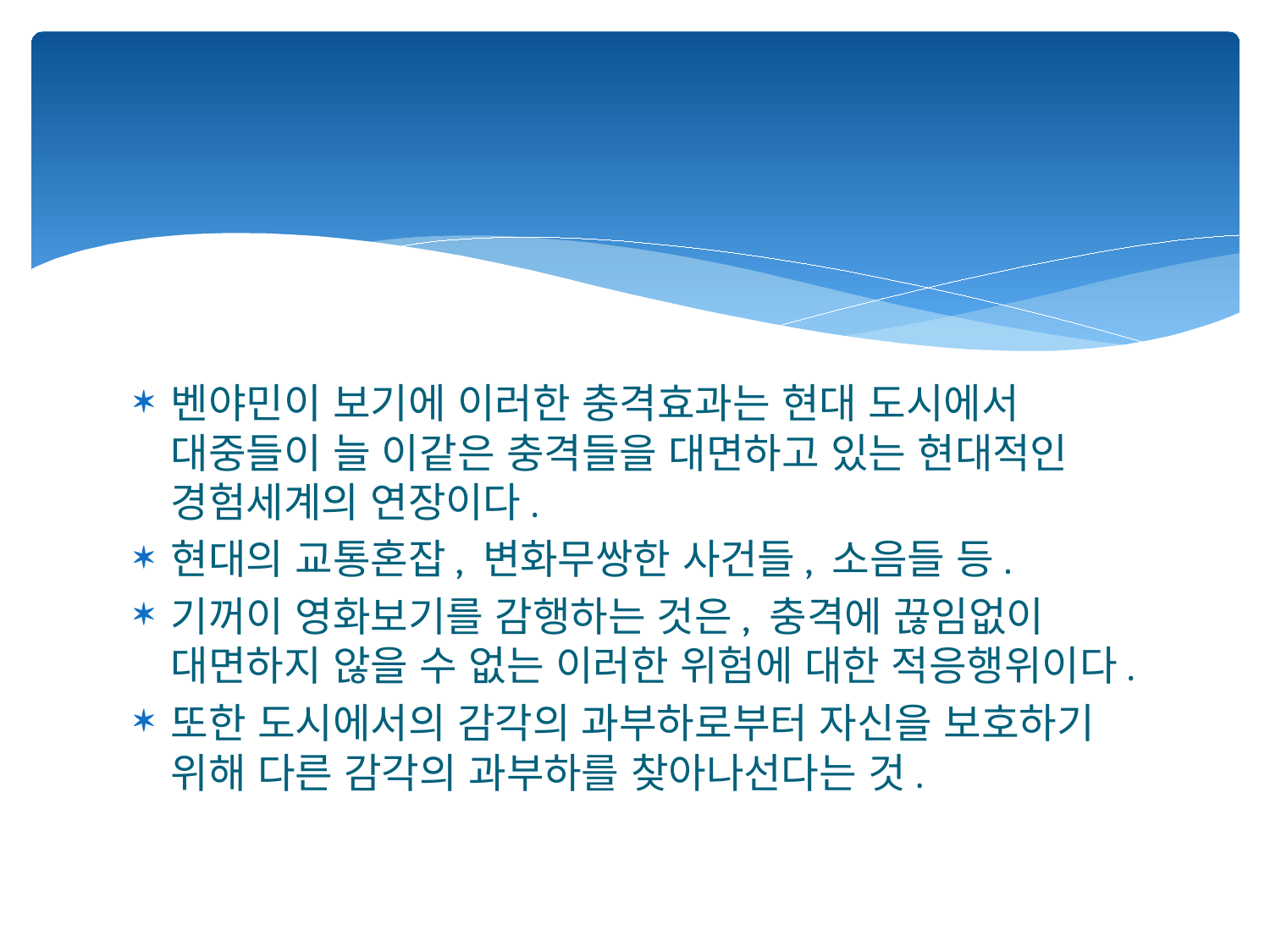

#
벤야민이 보기에 이러한 충격효과는 현대 도시에서 대중들이 늘 이같은 충격들을 대면하고 있는 현대적인 경험세계의 연장이다.
현대의 교통혼잡, 변화무쌍한 사건들, 소음들 등.
기꺼이 영화보기를 감행하는 것은, 충격에 끊임없이 대면하지 않을 수 없는 이러한 위험에 대한 적응행위이다.
또한 도시에서의 감각의 과부하로부터 자신을 보호하기 위해 다른 감각의 과부하를 찾아나선다는 것.